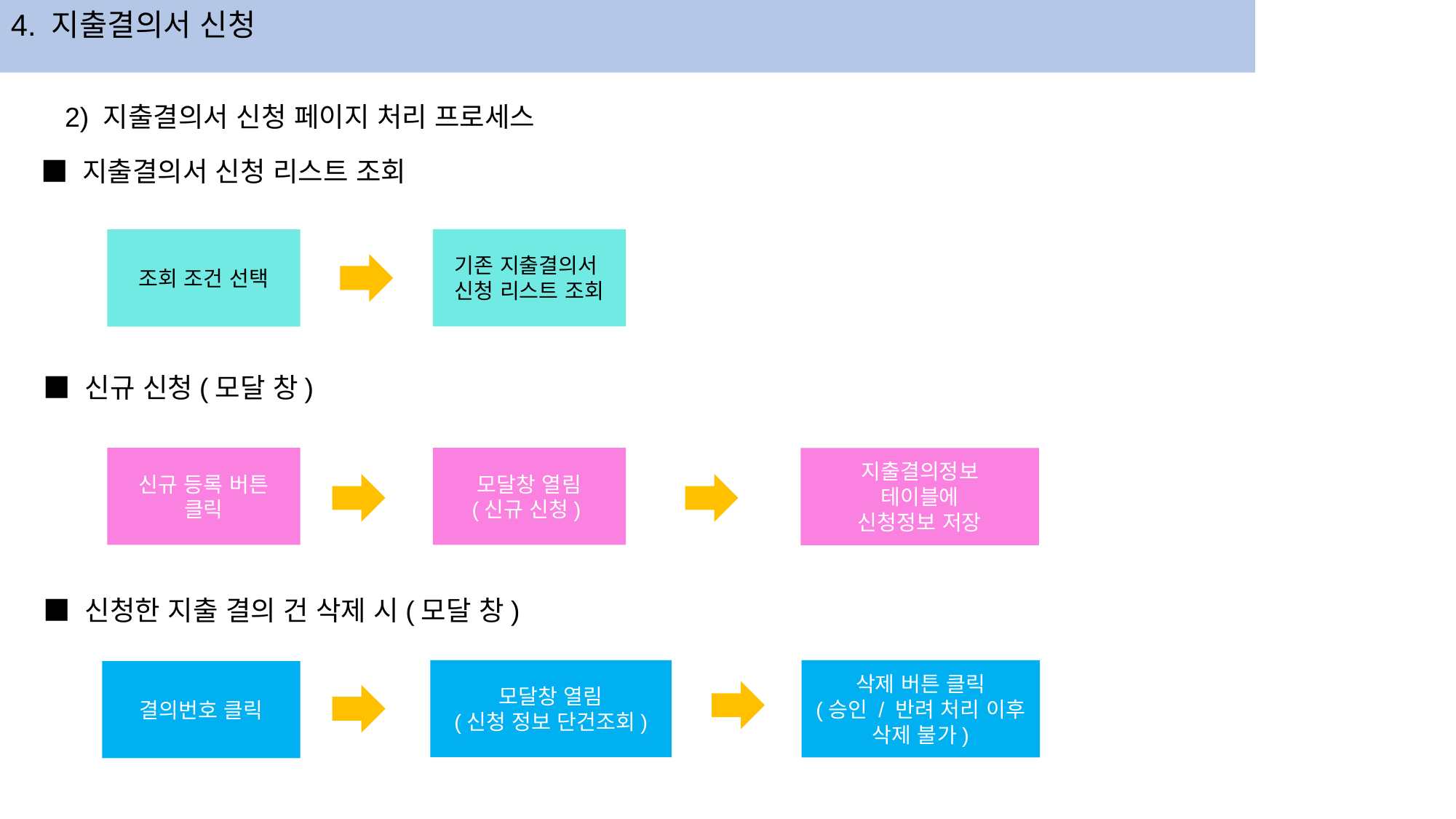

4. 지출결의서 신청
2) 지출결의서 신청 페이지 처리 프로세스

■ 지출결의서 신청 리스트 조회
기존 지출결의서
신청 리스트 조회
조회 조건 선택

■ 신규 신청(모달 창)
신규 등록 버튼
클릭

모달창 열림
(신규 신청)
지출결의정보
테이블에
신청정보 저장

■ 신청한 지출 결의 건 삭제 시(모달 창)
모달창 열림
(신청 정보 단건조회)
삭제 버튼 클릭
(승인 / 반려 처리 이후
삭제 불가)
결의번호 클릭